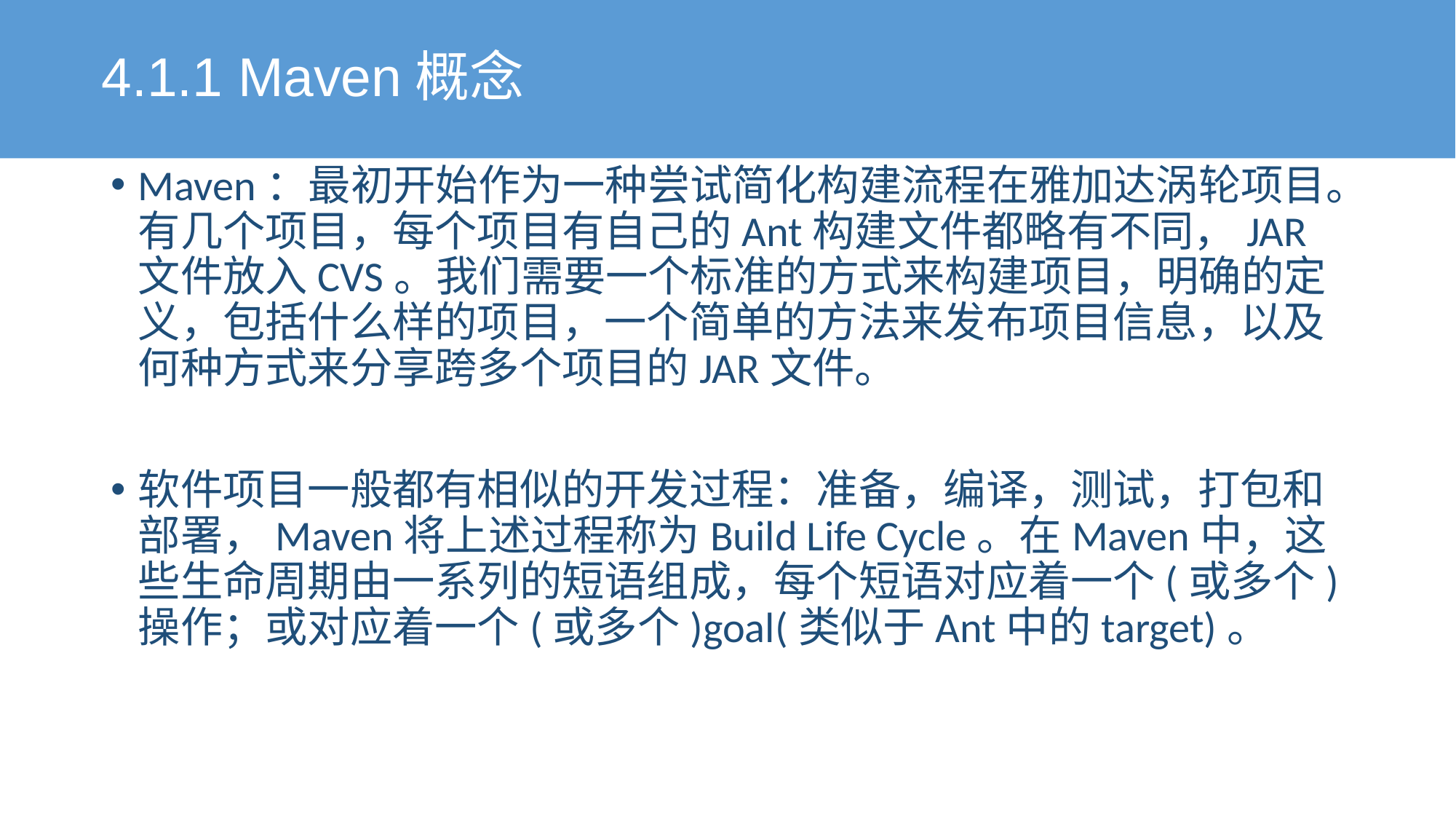

# 4.1.1 Maven概念
Maven：最初开始作为一种尝试简化构建流程在雅加达涡轮项目。有几个项目，每个项目有自己的Ant构建文件都略有不同，JAR文件放入CVS。我们需要一个标准的方式来构建项目，明确的定义，包括什么样的项目，一个简单的方法来发布项目​​信息，以及何种方式来分享跨多个项目的JAR文件。

软件项目一般都有相似的开发过程：准备，编译，测试，打包和部署，Maven将上述过程称为Build Life Cycle。在Maven中，这些生命周期由一系列的短语组成，每个短语对应着一个(或多个)操作；或对应着一个(或多个)goal(类似于Ant中的target)。